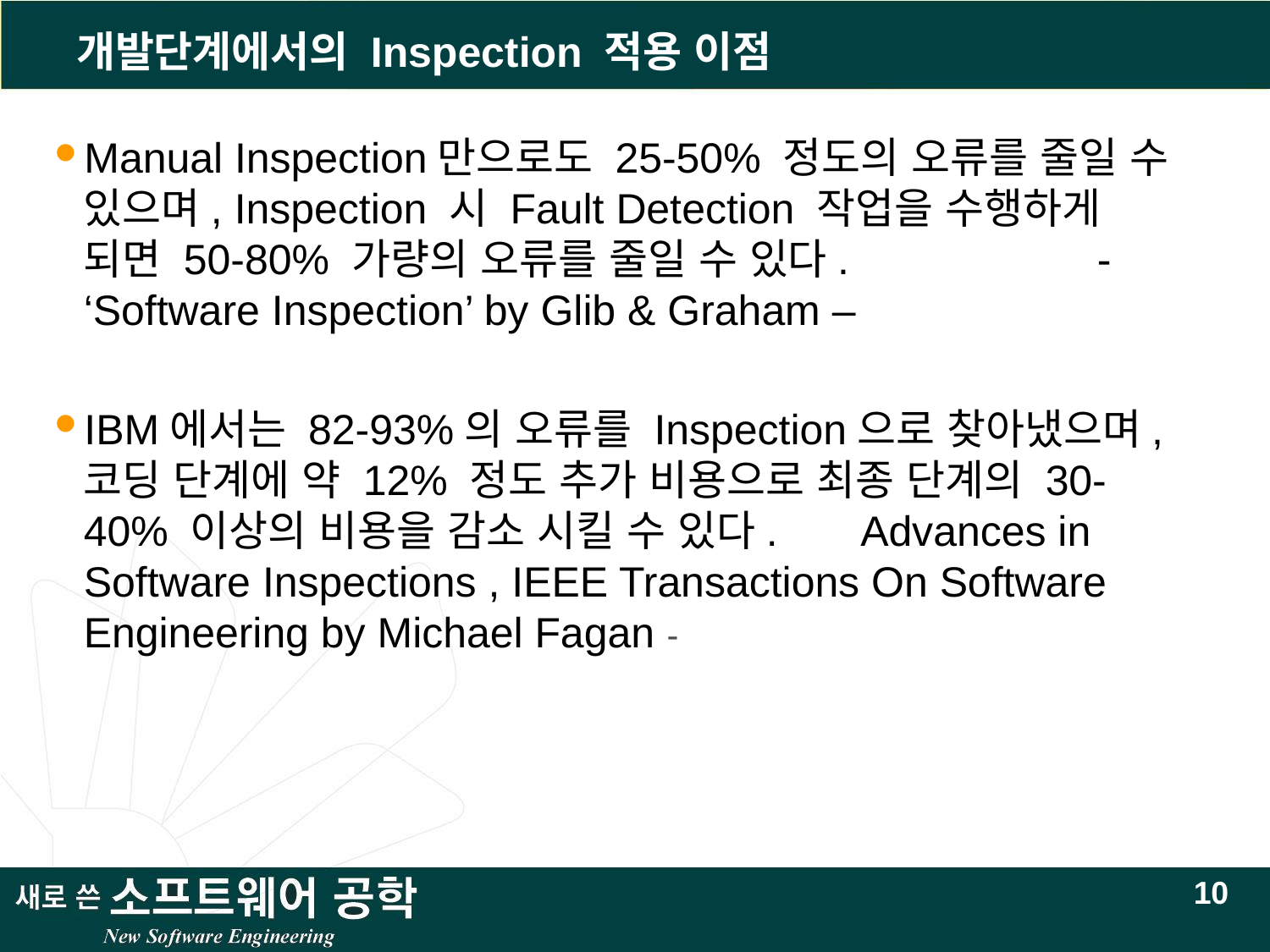

# 개발단계에서의 Inspection 적용 이점
Manual Inspection만으로도 25-50% 정도의 오류를 줄일 수 있으며, Inspection 시 Fault Detection 작업을 수행하게 되면 50-80% 가량의 오류를 줄일 수 있다.                     - ‘Software Inspection’ by Glib & Graham –

IBM에서는 82-93%의 오류를 Inspection으로 찾아냈으며, 코딩 단계에 약 12% 정도 추가 비용으로 최종 단계의 30-40% 이상의 비용을 감소 시킬 수 있다.       Advances in Software Inspections , IEEE Transactions On Software Engineering by Michael Fagan -
10